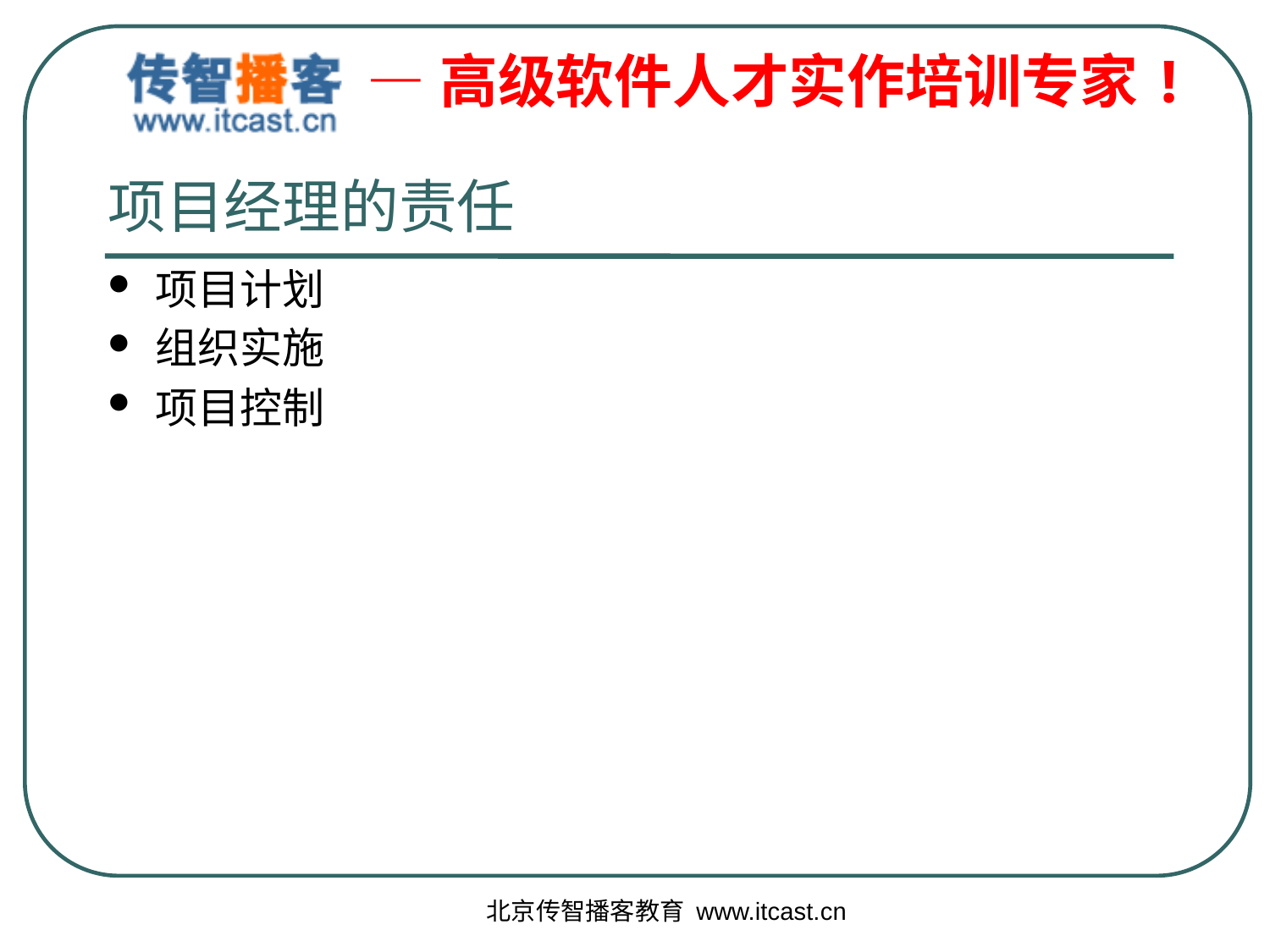

# 项目经理的责任
项目计划
组织实施
项目控制
北京传智播客教育 www.itcast.cn